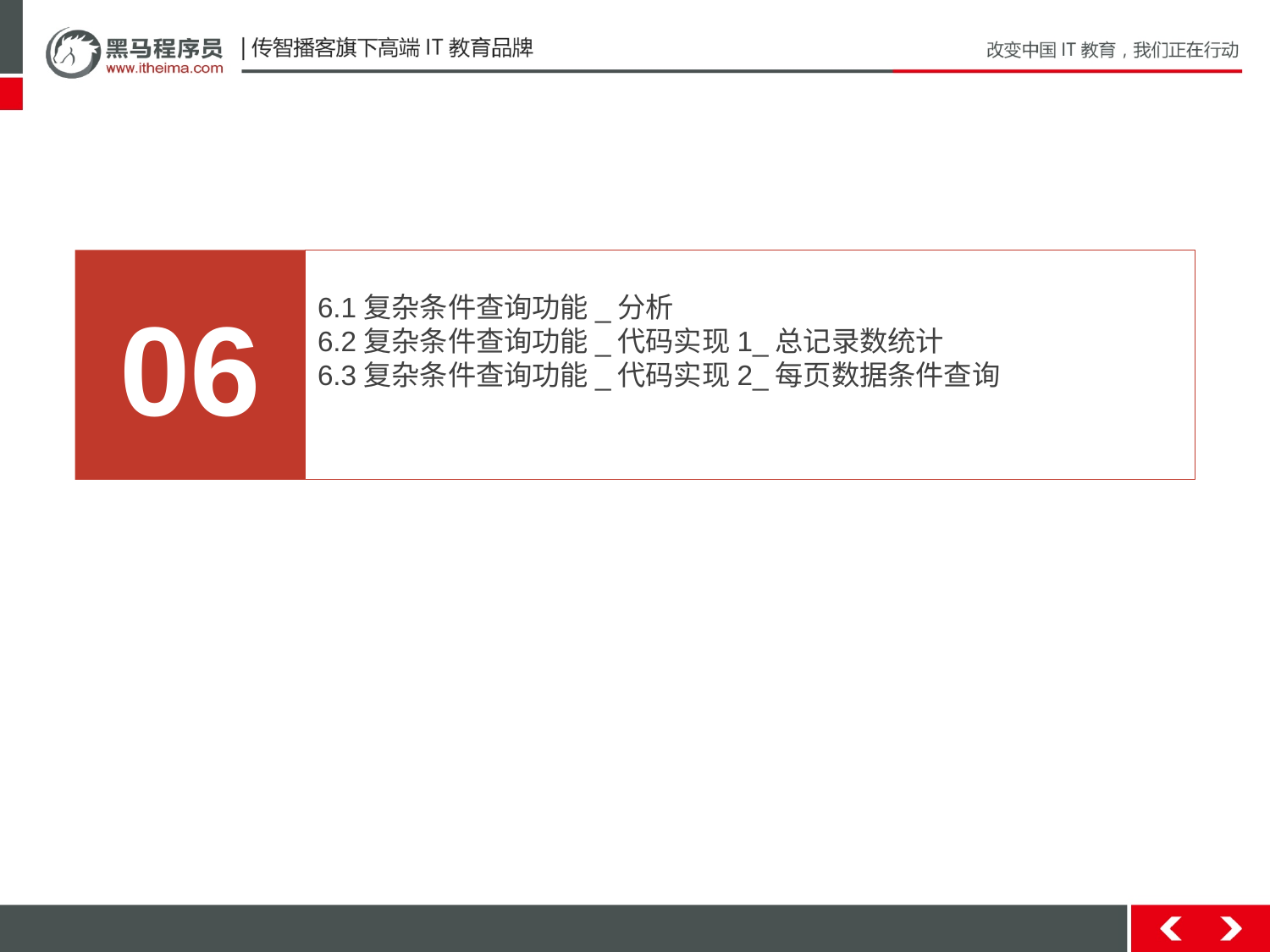

06

6.1复杂条件查询功能_分析
6.2复杂条件查询功能_代码实现1_总记录数统计
6.3复杂条件查询功能_代码实现2_每页数据条件查询